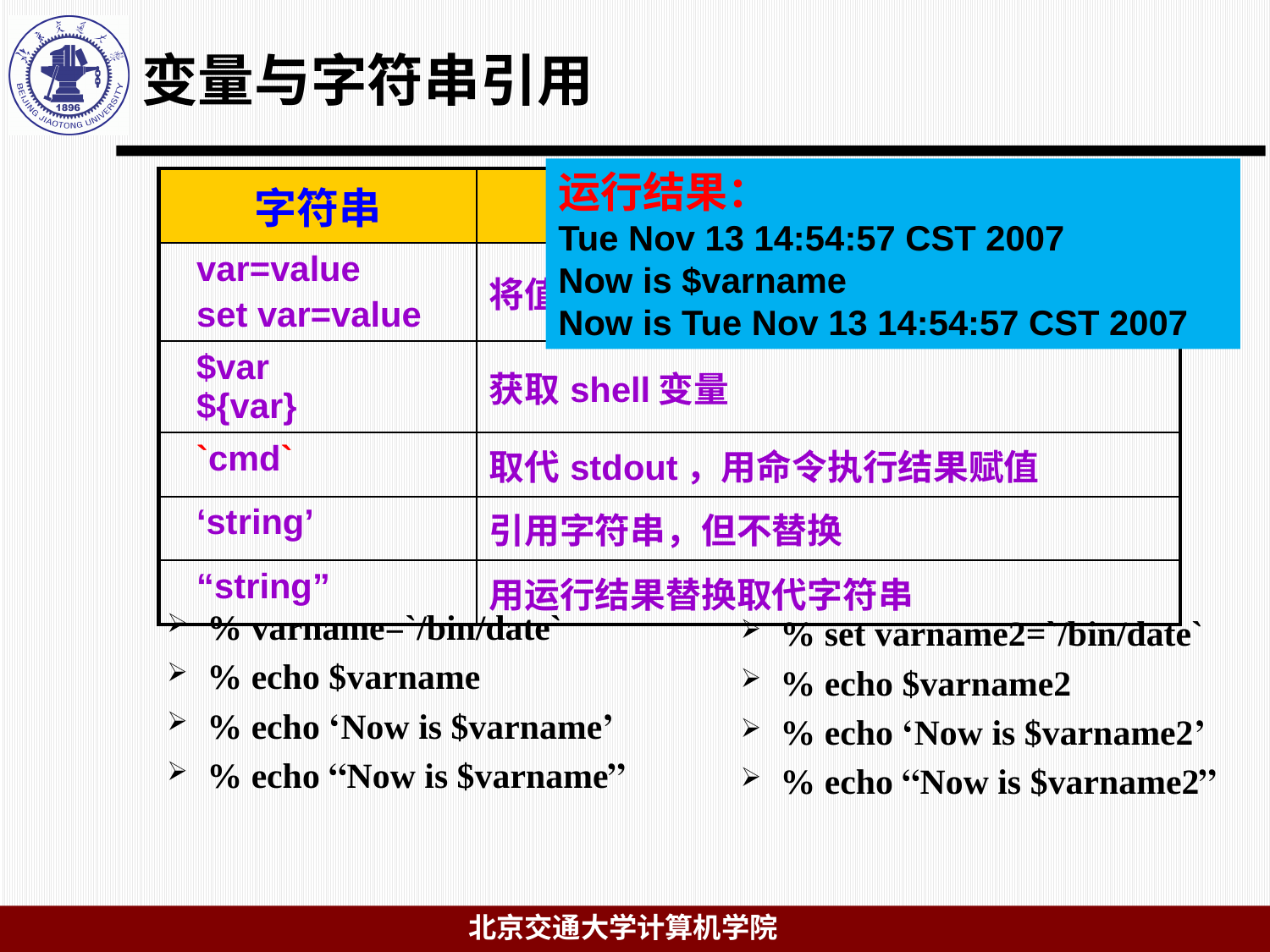

# 变量与字符串引用
运行结果：
Tue Nov 13 14:54:57 CST 2007
Now is $varname
Now is Tue Nov 13 14:54:57 CST 2007
| 字符串 | 作用 |
| --- | --- |
| var=value set var=value | 将值赋给变量 |
| $var ${var} | 获取shell变量 |
| `cmd` | 取代stdout，用命令执行结果赋值 |
| ‘string’ | 引用字符串，但不替换 |
| “string” | 用运行结果替换取代字符串 |
% varname=`/bin/date`
% echo $varname
% echo ‘Now is $varname’
% echo “Now is $varname”
% set varname2=`/bin/date`
% echo $varname2
% echo ‘Now is $varname2’
% echo “Now is $varname2”